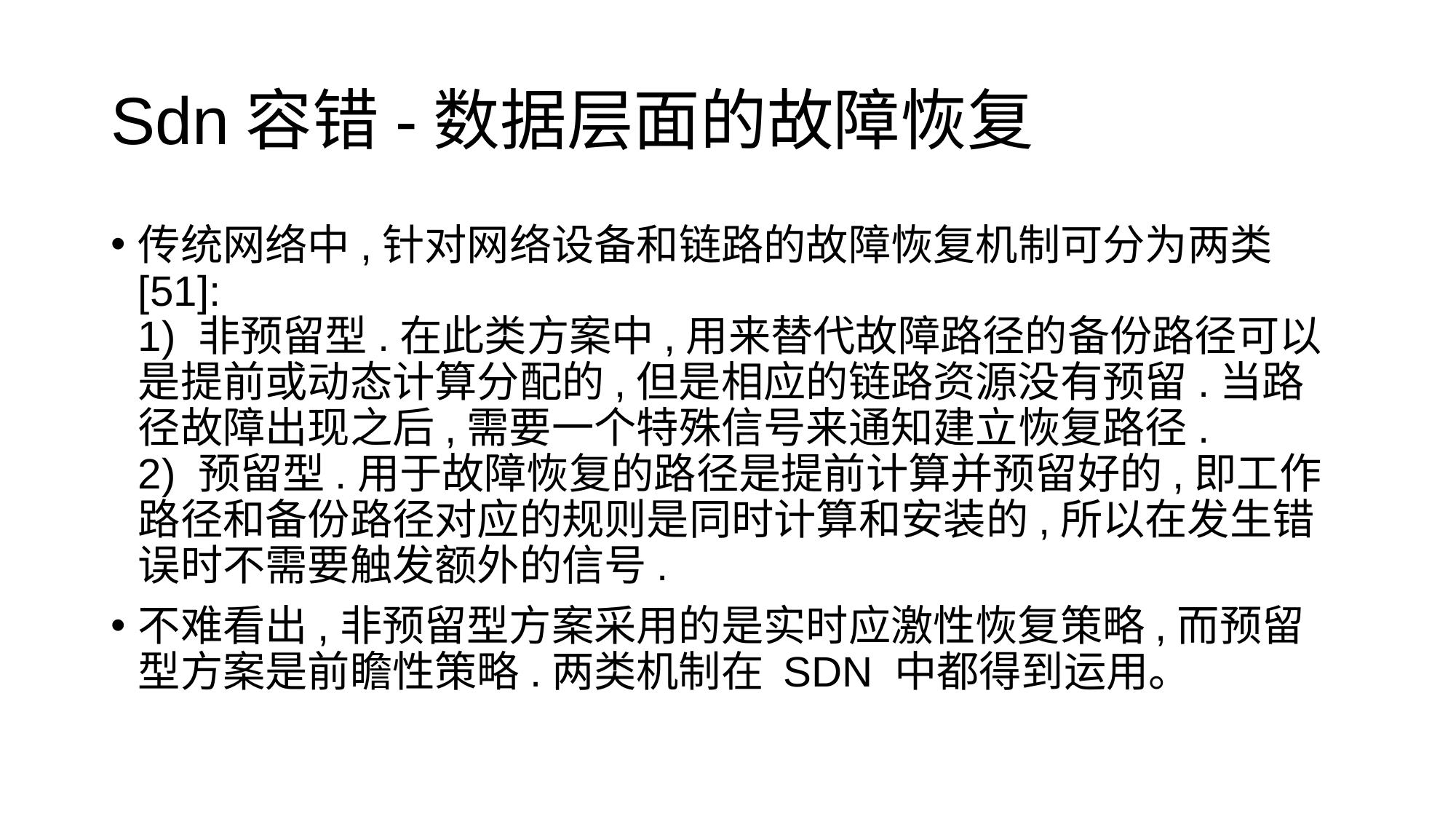

# Sdn容错-数据层面的故障恢复
传统网络中,针对网络设备和链路的故障恢复机制可分为两类[51]:
1) 非预留型.在此类方案中,用来替代故障路径的备份路径可以是提前或动态计算分配的,但是相应的链路资源没有预留.当路径故障出现之后,需要一个特殊信号来通知建立恢复路径.
2) 预留型.用于故障恢复的路径是提前计算并预留好的,即工作路径和备份路径对应的规则是同时计算和安装的,所以在发生错误时不需要触发额外的信号.
不难看出,非预留型方案采用的是实时应激性恢复策略,而预留型方案是前瞻性策略.两类机制在 SDN 中都得到运用。